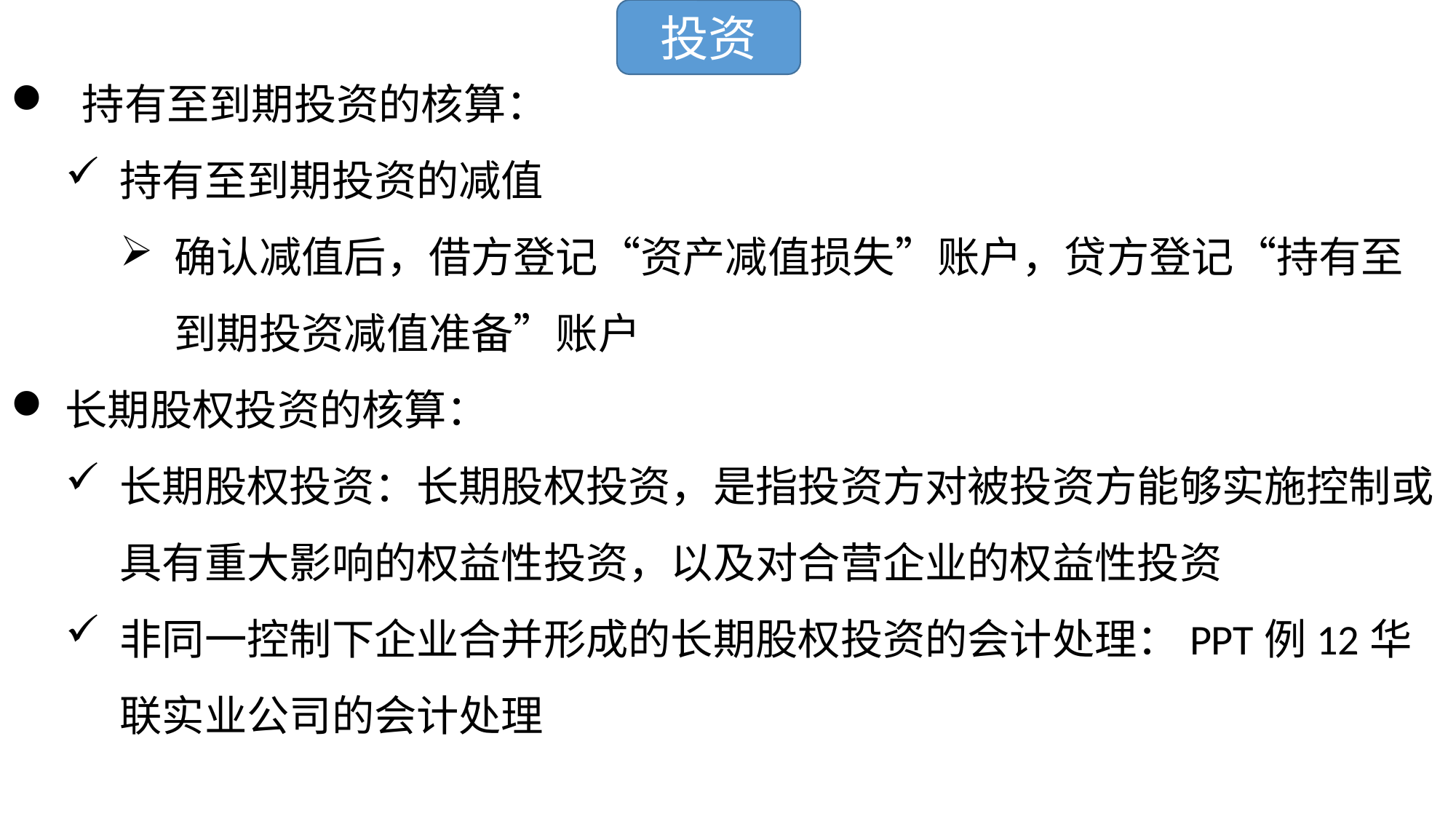

投资
  持有至到期投资的核算：
持有至到期投资的减值
确认减值后，借方登记“资产减值损失”账户，贷方登记“持有至到期投资减值准备”账户
长期股权投资的核算：
长期股权投资：长期股权投资，是指投资方对被投资方能够实施控制或具有重大影响的权益性投资，以及对合营企业的权益性投资
非同一控制下企业合并形成的长期股权投资的会计处理：PPT例12华联实业公司的会计处理